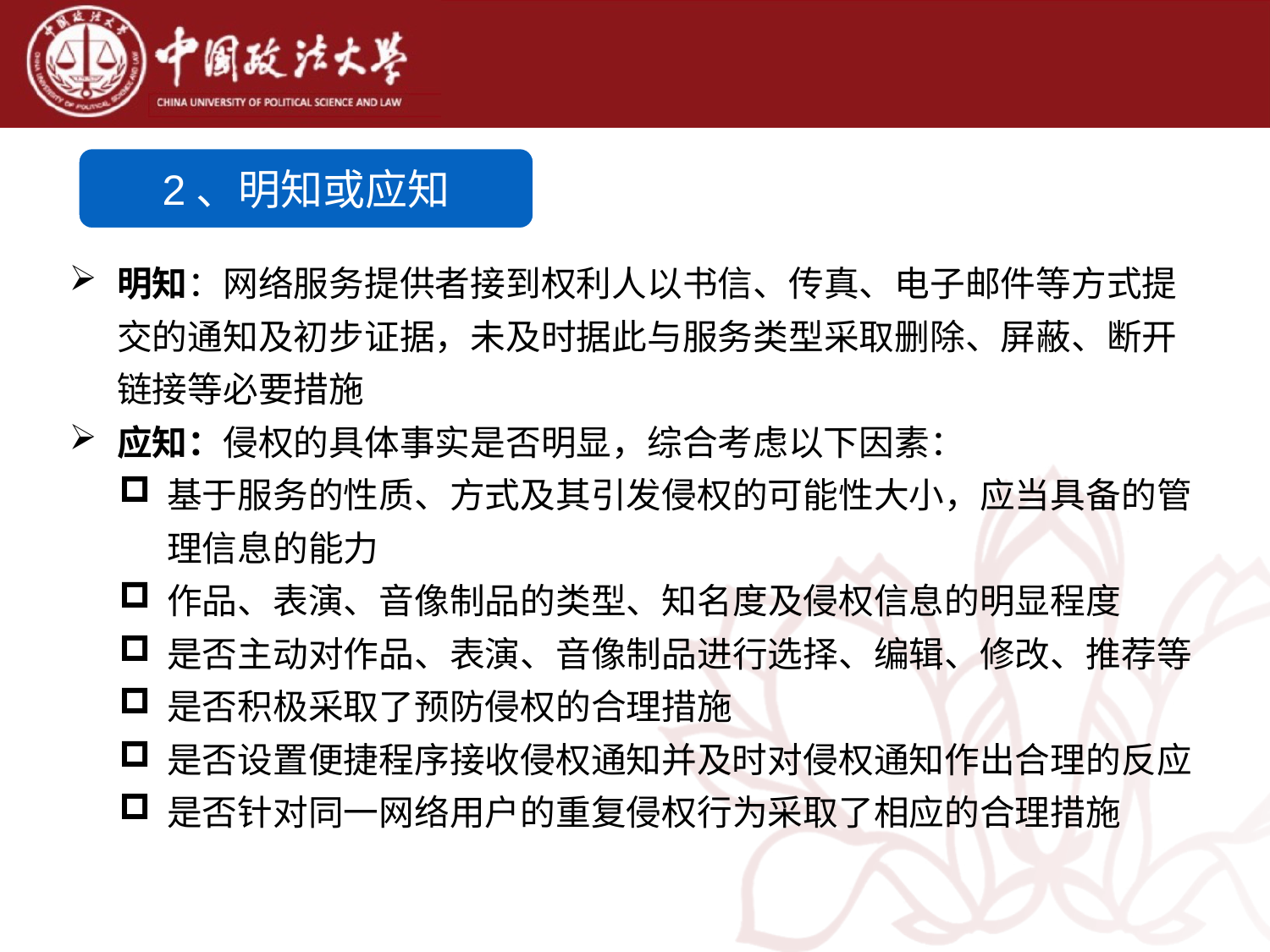

2、明知或应知
明知：网络服务提供者接到权利人以书信、传真、电子邮件等方式提交的通知及初步证据，未及时据此与服务类型采取删除、屏蔽、断开链接等必要措施
应知：侵权的具体事实是否明显，综合考虑以下因素：
基于服务的性质、方式及其引发侵权的可能性大小，应当具备的管理信息的能力
作品、表演、音像制品的类型、知名度及侵权信息的明显程度
是否主动对作品、表演、音像制品进行选择、编辑、修改、推荐等
是否积极采取了预防侵权的合理措施
是否设置便捷程序接收侵权通知并及时对侵权通知作出合理的反应
是否针对同一网络用户的重复侵权行为采取了相应的合理措施